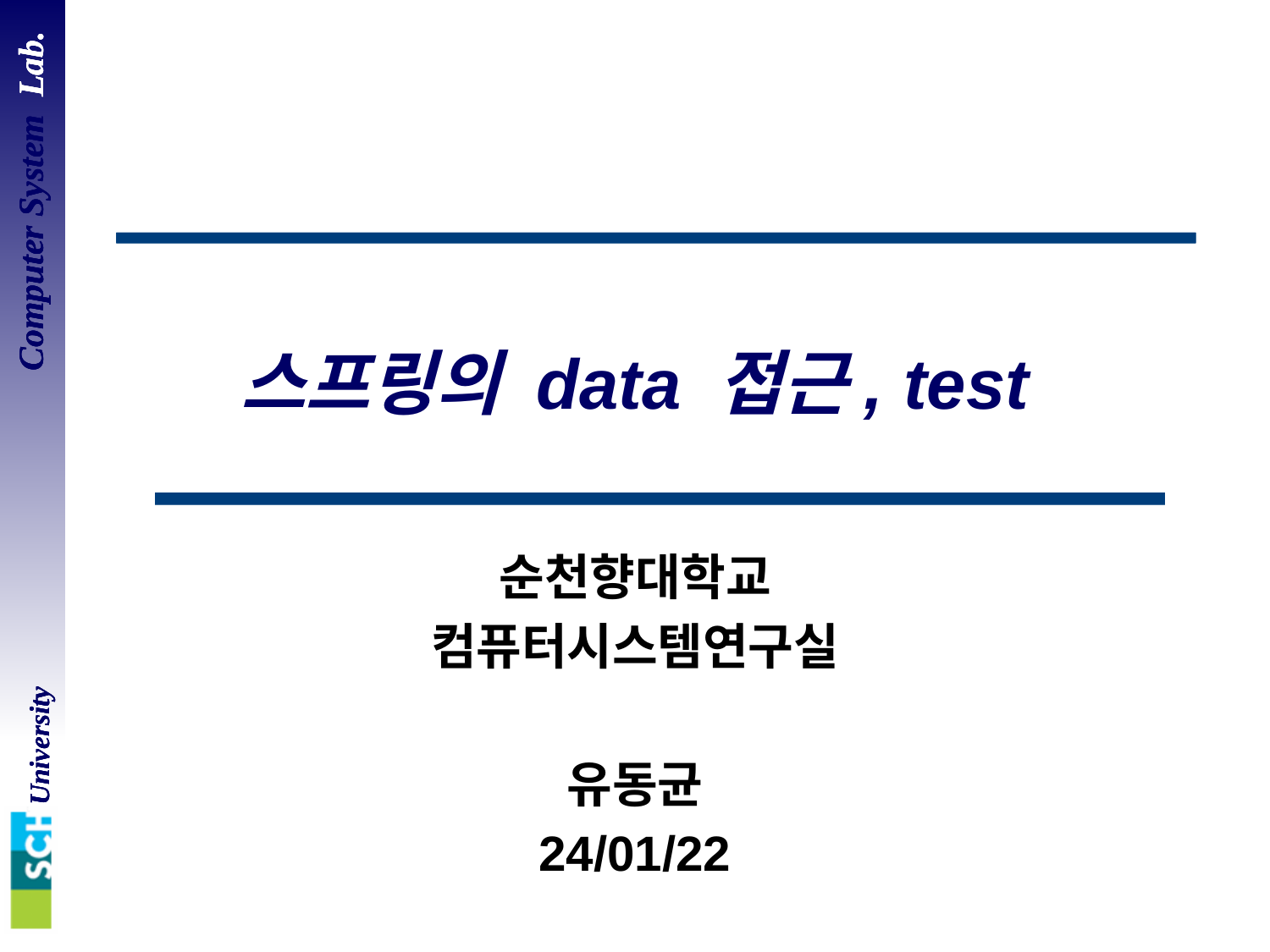

# 스프링의 data 접근, test
순천향대학교
컴퓨터시스템연구실

유동균
24/01/22